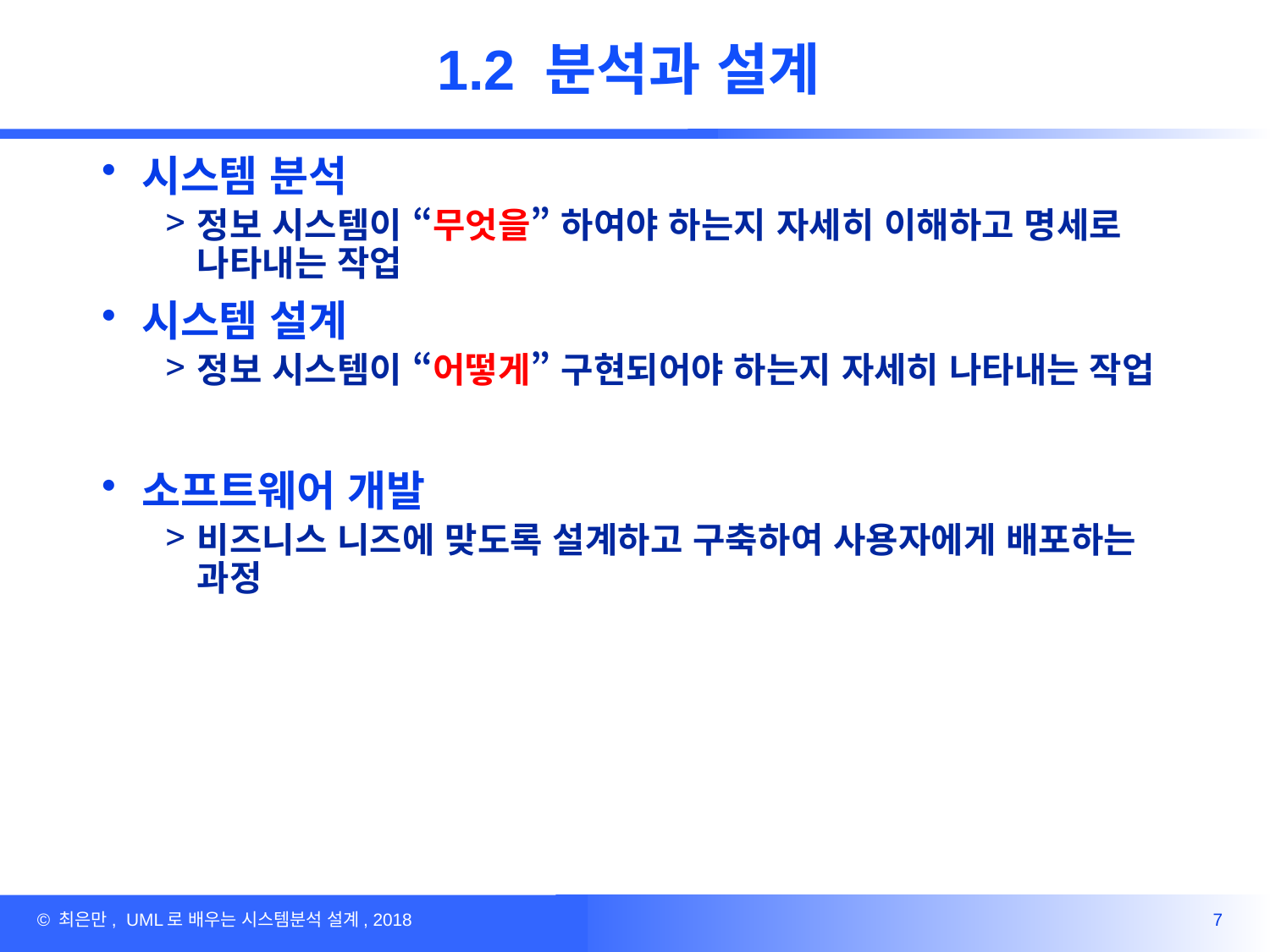

# 1.2 분석과 설계
시스템 분석
정보 시스템이 “무엇을” 하여야 하는지 자세히 이해하고 명세로 나타내는 작업
시스템 설계
정보 시스템이 “어떻게” 구현되어야 하는지 자세히 나타내는 작업

소프트웨어 개발
비즈니스 니즈에 맞도록 설계하고 구축하여 사용자에게 배포하는 과정